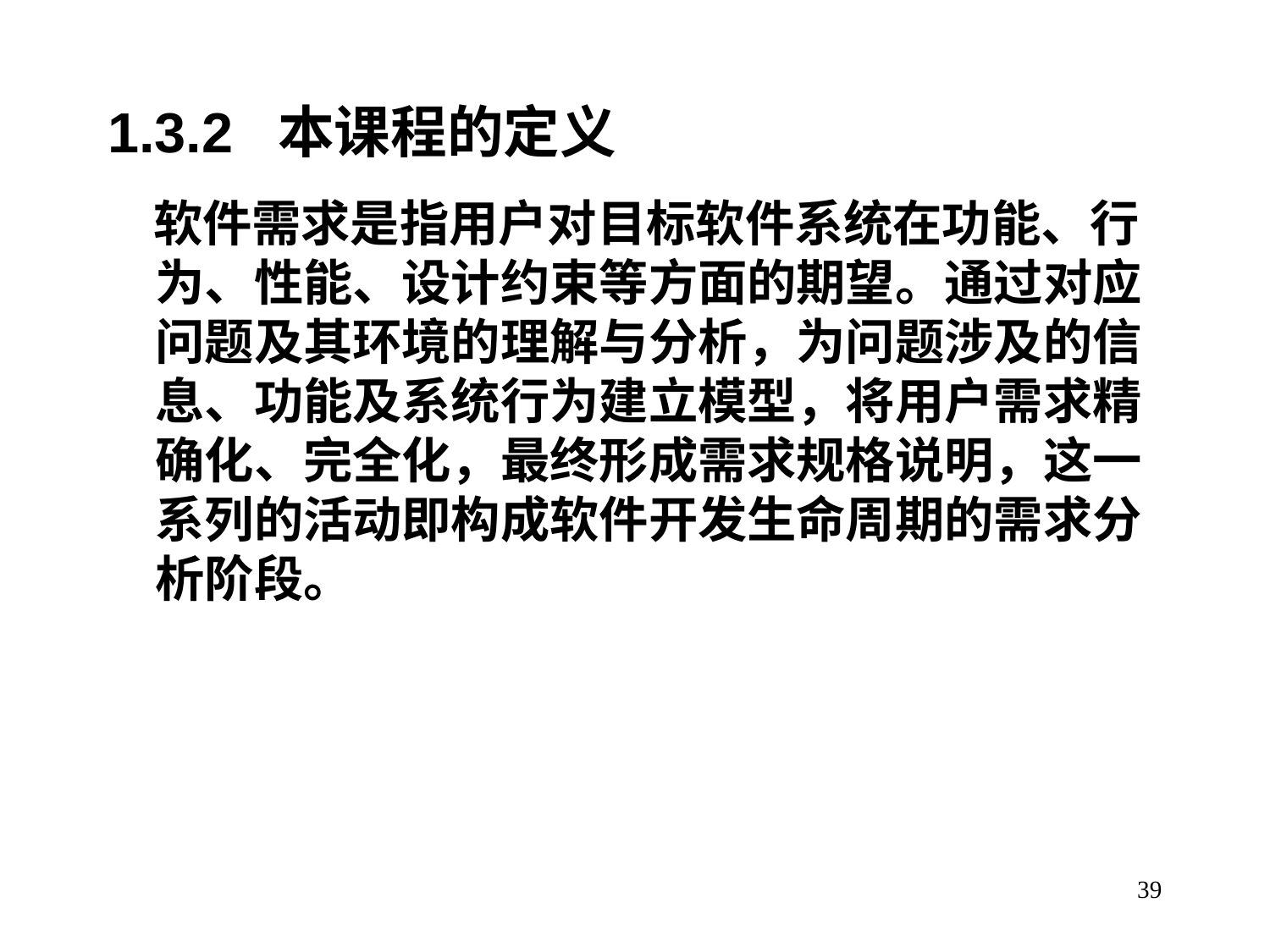

# 1.3.2  本课程的定义
   软件需求是指用户对目标软件系统在功能、行为、性能、设计约束等方面的期望。通过对应问题及其环境的理解与分析，为问题涉及的信息、功能及系统行为建立模型，将用户需求精确化、完全化，最终形成需求规格说明，这一系列的活动即构成软件开发生命周期的需求分析阶段。

39